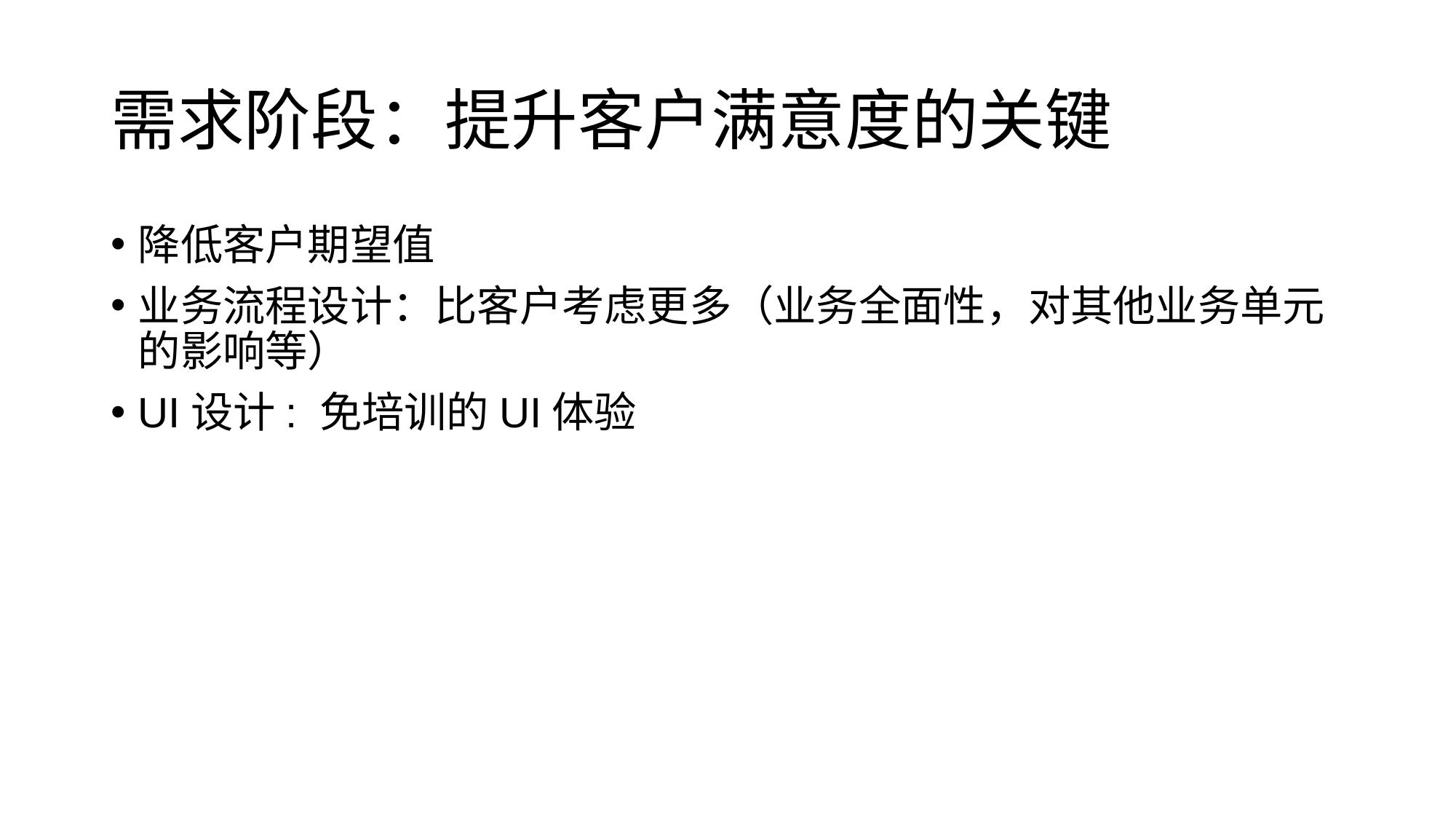

# 需求阶段：提升客户满意度的关键
降低客户期望值
业务流程设计：比客户考虑更多（业务全面性，对其他业务单元的影响等）
UI设计: 免培训的UI体验